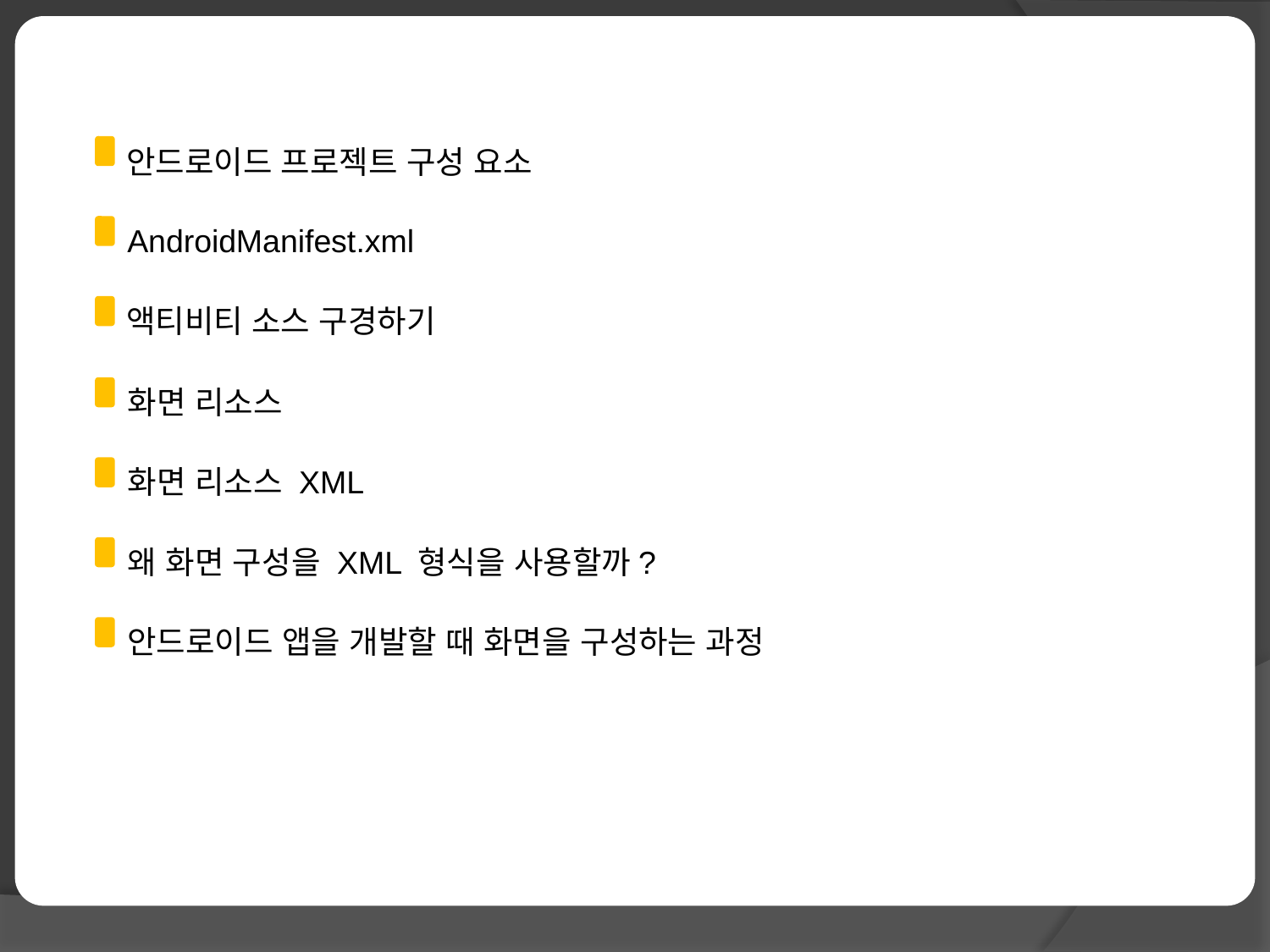

안드로이드 프로젝트 구성 요소
AndroidManifest.xml

액티비티 소스 구경하기

화면 리소스

화면 리소스 XML

왜 화면 구성을 XML 형식을 사용할까?

안드로이드 앱을 개발할 때 화면을 구성하는 과정